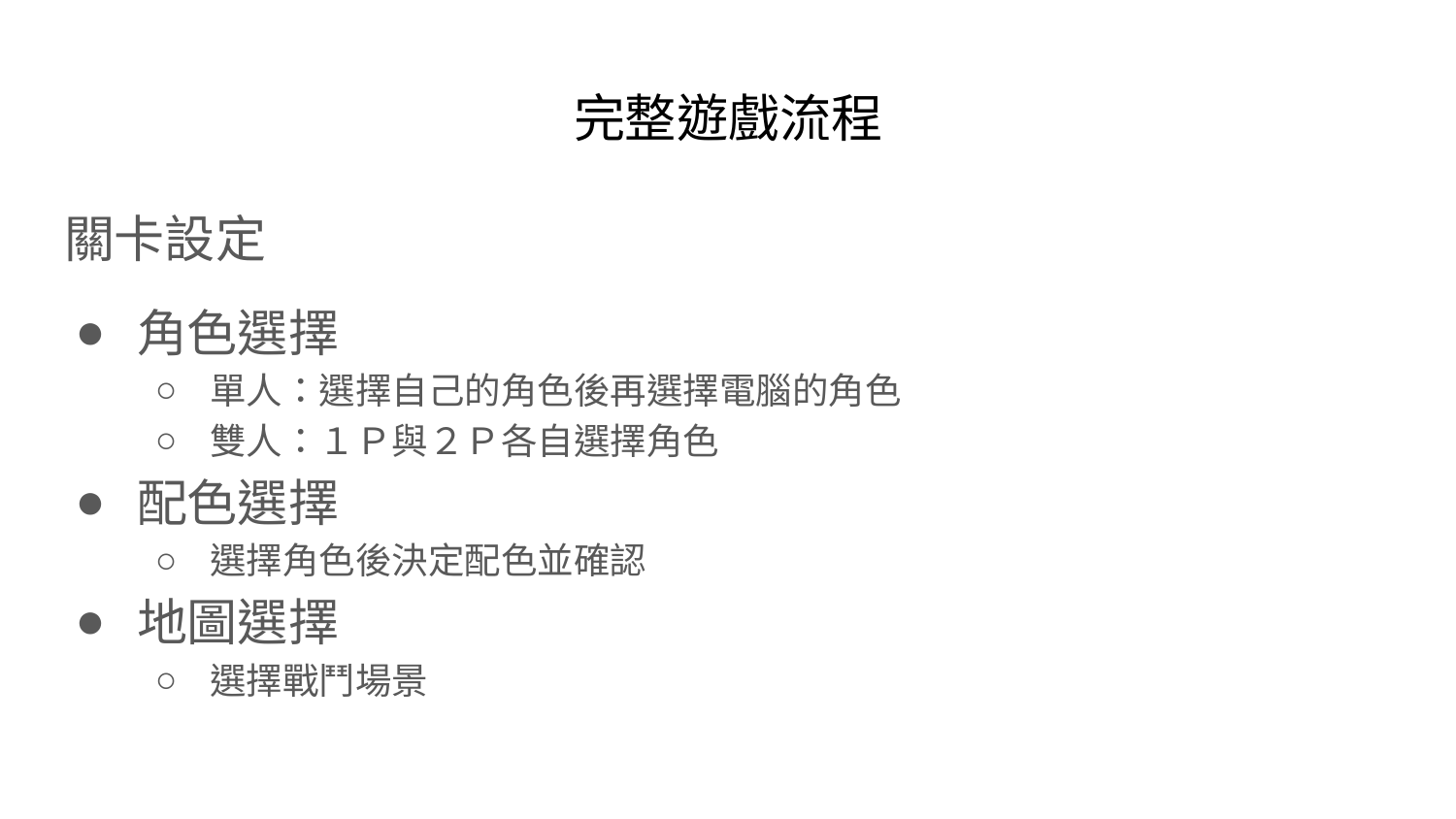

# 完整遊戲流程
關卡設定
角色選擇
單人：選擇自己的角色後再選擇電腦的角色
雙人：１Ｐ與２Ｐ各自選擇角色
配色選擇
選擇角色後決定配色並確認
地圖選擇
選擇戰鬥場景